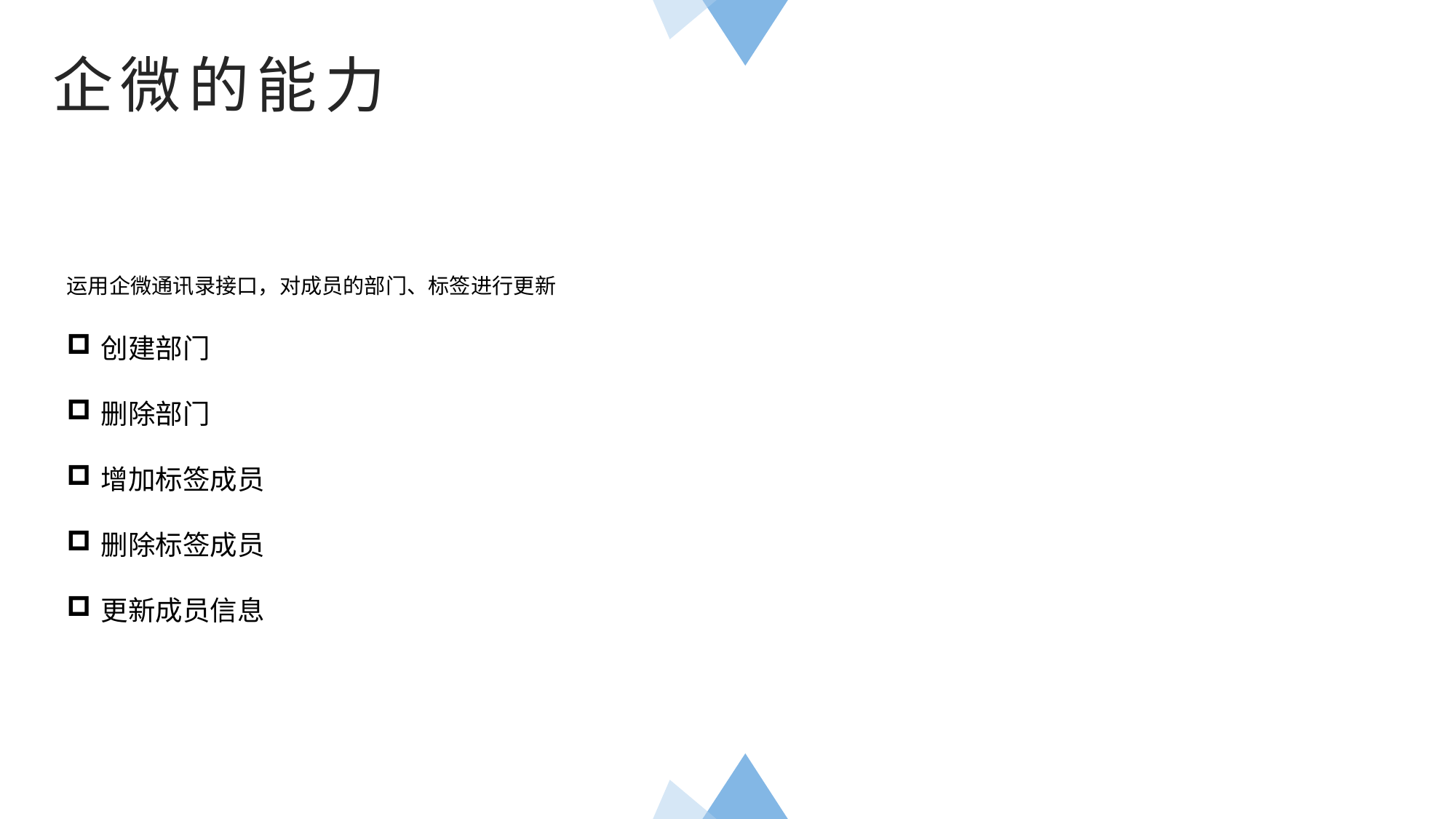

企微的能力
运用企微通讯录接口，对成员的部门、标签进行更新

创建部门

删除部门

增加标签成员

删除标签成员

更新成员信息
27